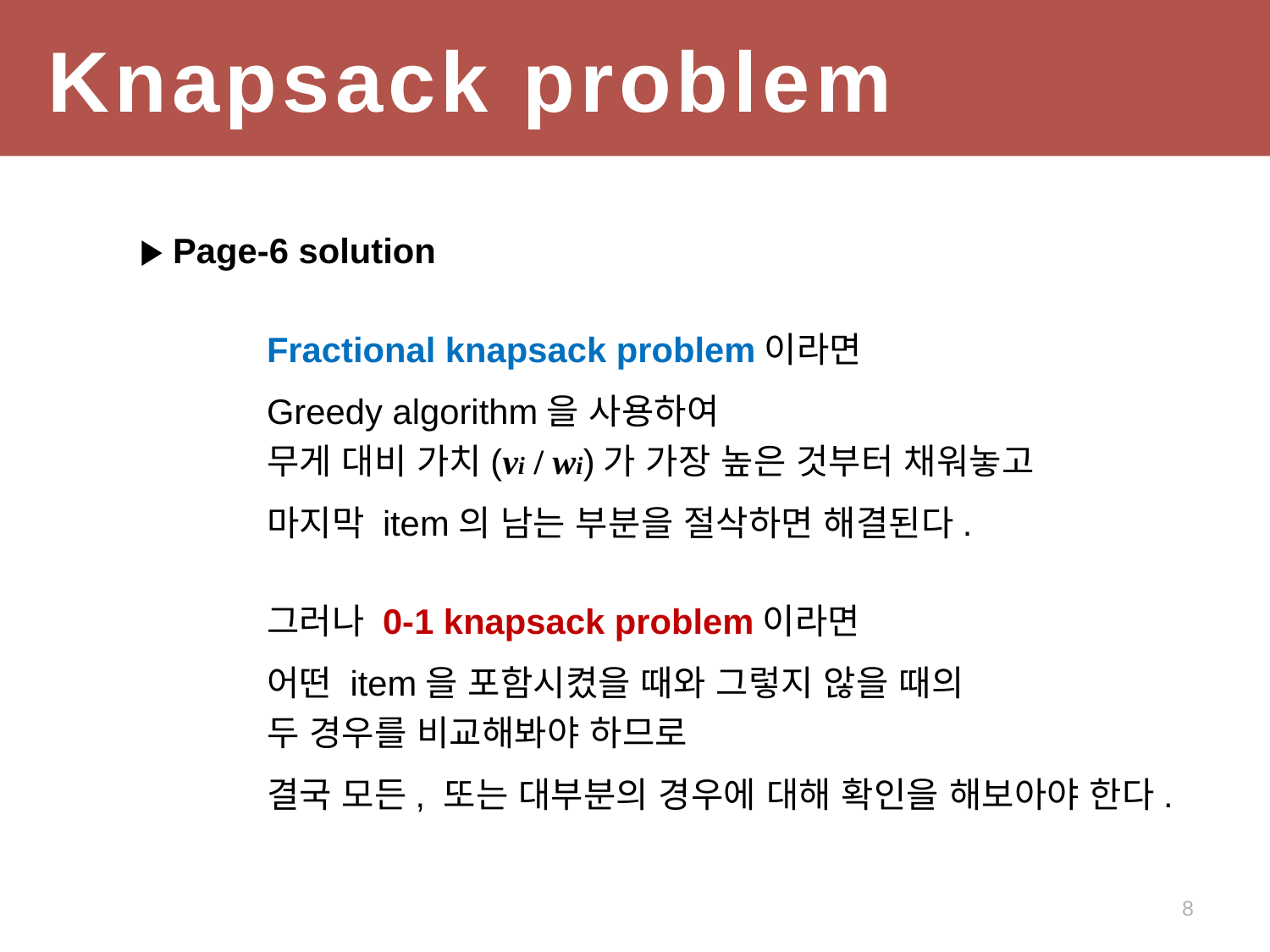

Knapsack problem
▶ Page-6 solution

	Fractional knapsack problem이라면

	Greedy algorithm을 사용하여
	무게 대비 가치(vi / wi)가 가장 높은 것부터 채워놓고

	마지막 item의 남는 부분을 절삭하면 해결된다.

	그러나 0-1 knapsack problem이라면

	어떤 item을 포함시켰을 때와 그렇지 않을 때의
	두 경우를 비교해봐야 하므로

	결국 모든, 또는 대부분의 경우에 대해 확인을 해보아야 한다.
8